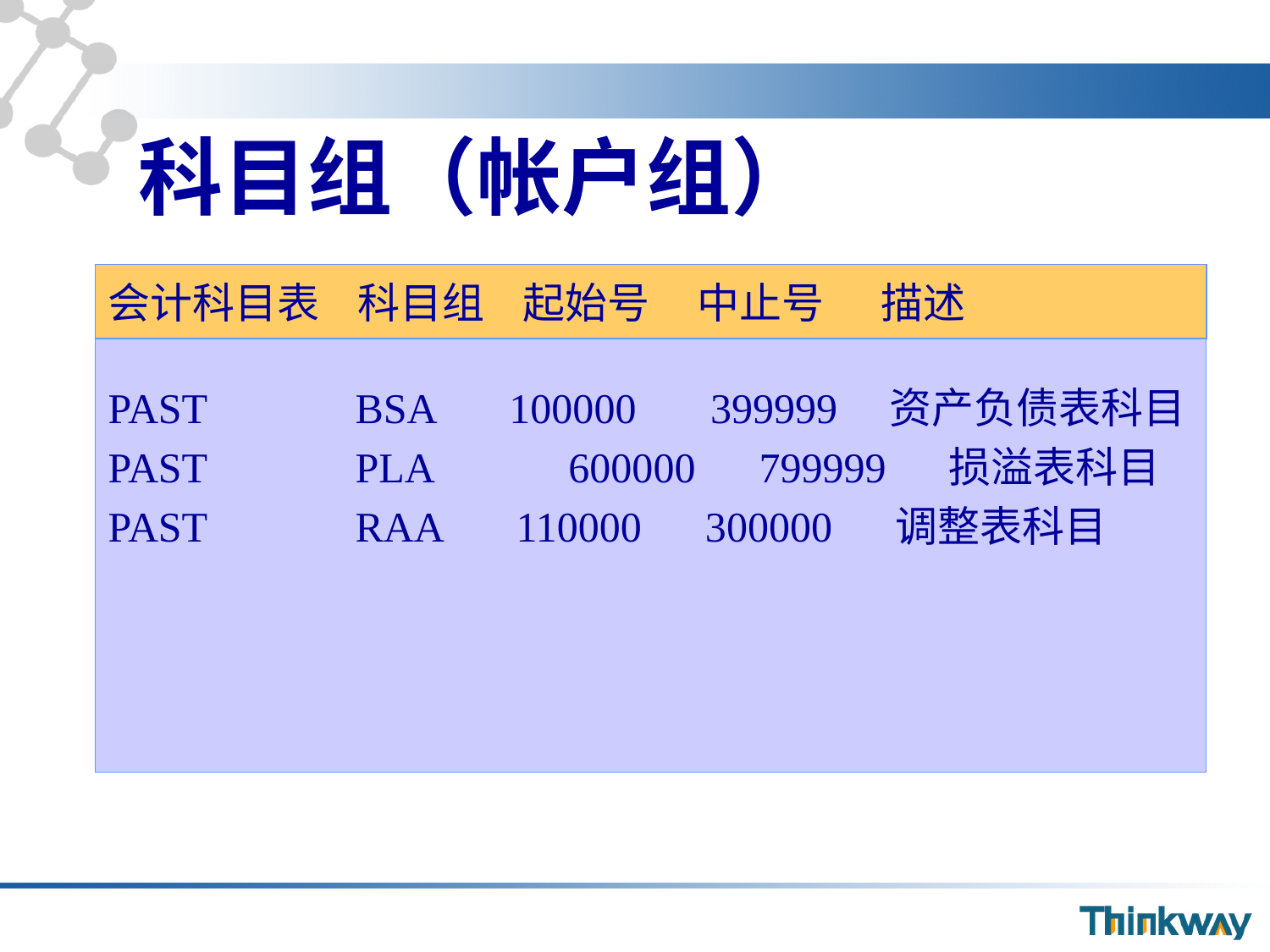

# 科目组（帐户组）
会计科目表    科目组    起始号     中止号      描述

PAST              BSA       100000       399999    资产负债表科目
PAST              PLA	   600000      799999     损溢表科目
PAST              RAA       110000      300000     调整表科目